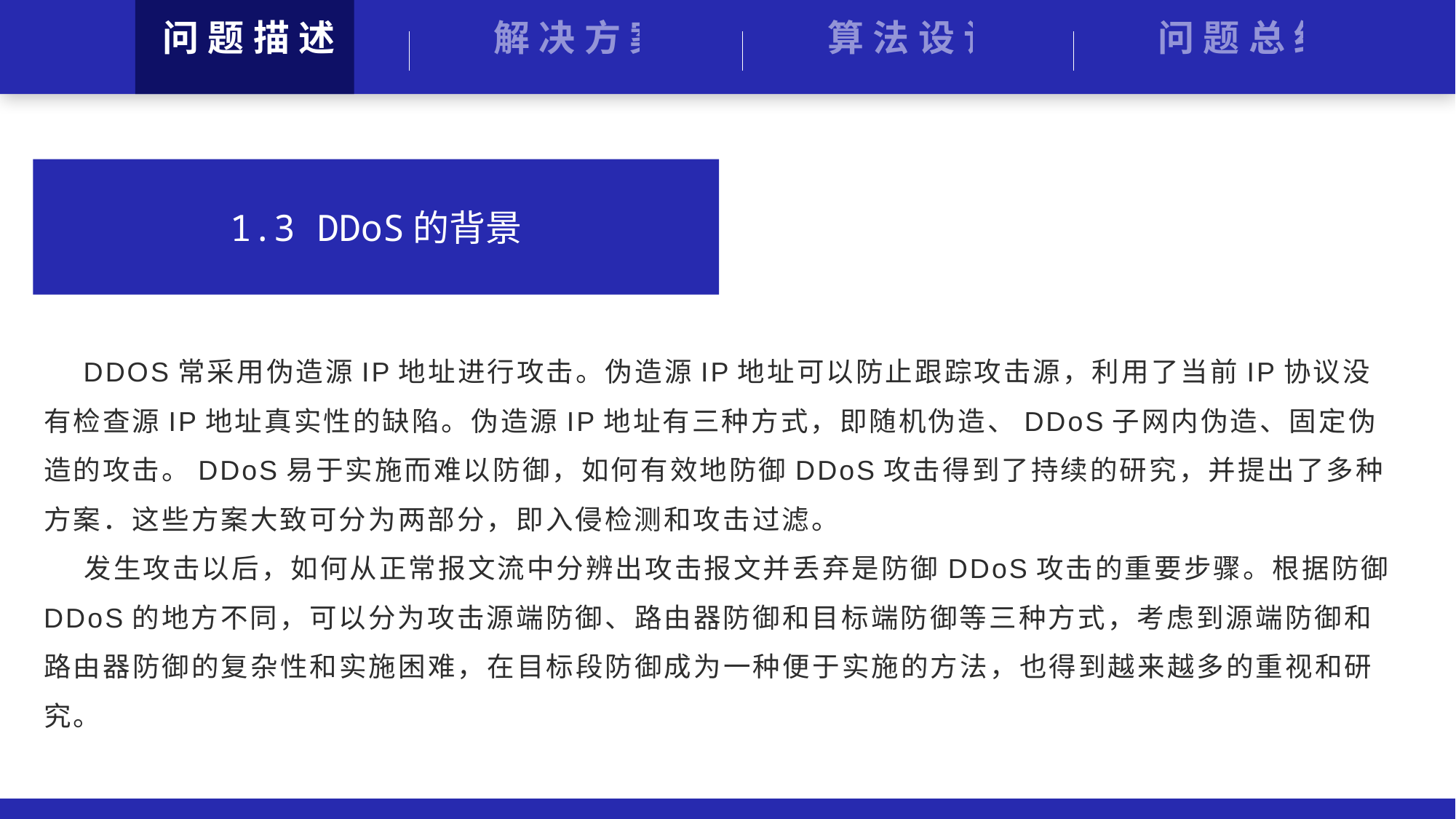

算法设计
问题总结
问题描述
解决方案
1.3 DDoS的背景
    DDOS常采用伪造源IP地址进行攻击。伪造源IP地址可以防止跟踪攻击源，利用了当前IP协议没有检查源IP地址真实性的缺陷。伪造源IP地址有三种方式，即随机伪造、DDoS子网内伪造、固定伪造的攻击。DDoS易于实施而难以防御，如何有效地防御DDoS攻击得到了持续的研究，并提出了多种方案．这些方案大致可分为两部分，即入侵检测和攻击过滤。
    发生攻击以后，如何从正常报文流中分辨出攻击报文并丢弃是防御DDoS攻击的重要步骤。根据防御DDoS的地方不同，可以分为攻击源端防御、路由器防御和目标端防御等三种方式，考虑到源端防御和路由器防御的复杂性和实施困难，在目标段防御成为一种便于实施的方法，也得到越来越多的重视和研究。